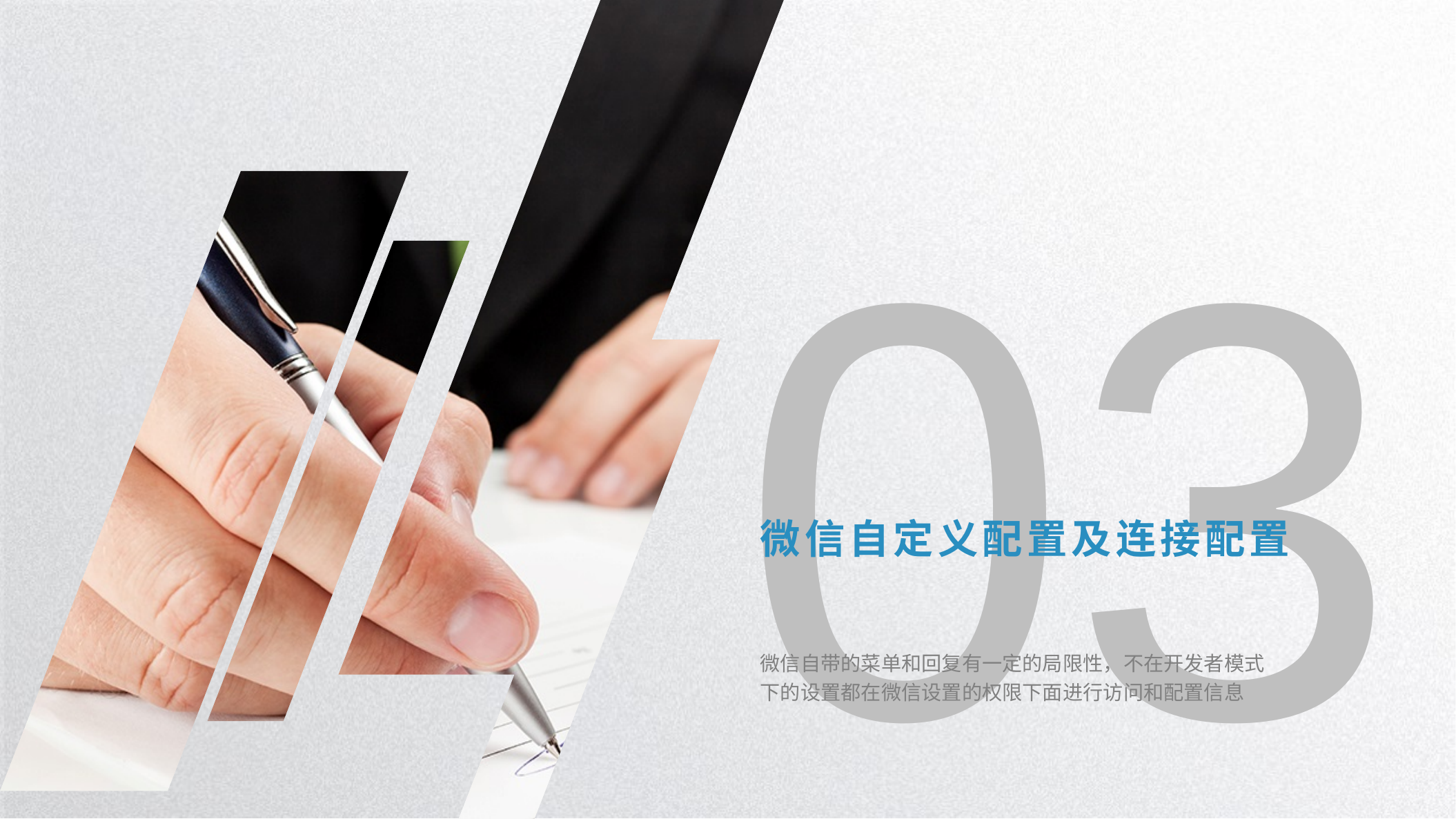

03
微信自定义配置及连接配置
微信自带的菜单和回复有一定的局限性，不在开发者模式下的设置都在微信设置的权限下面进行访问和配置信息